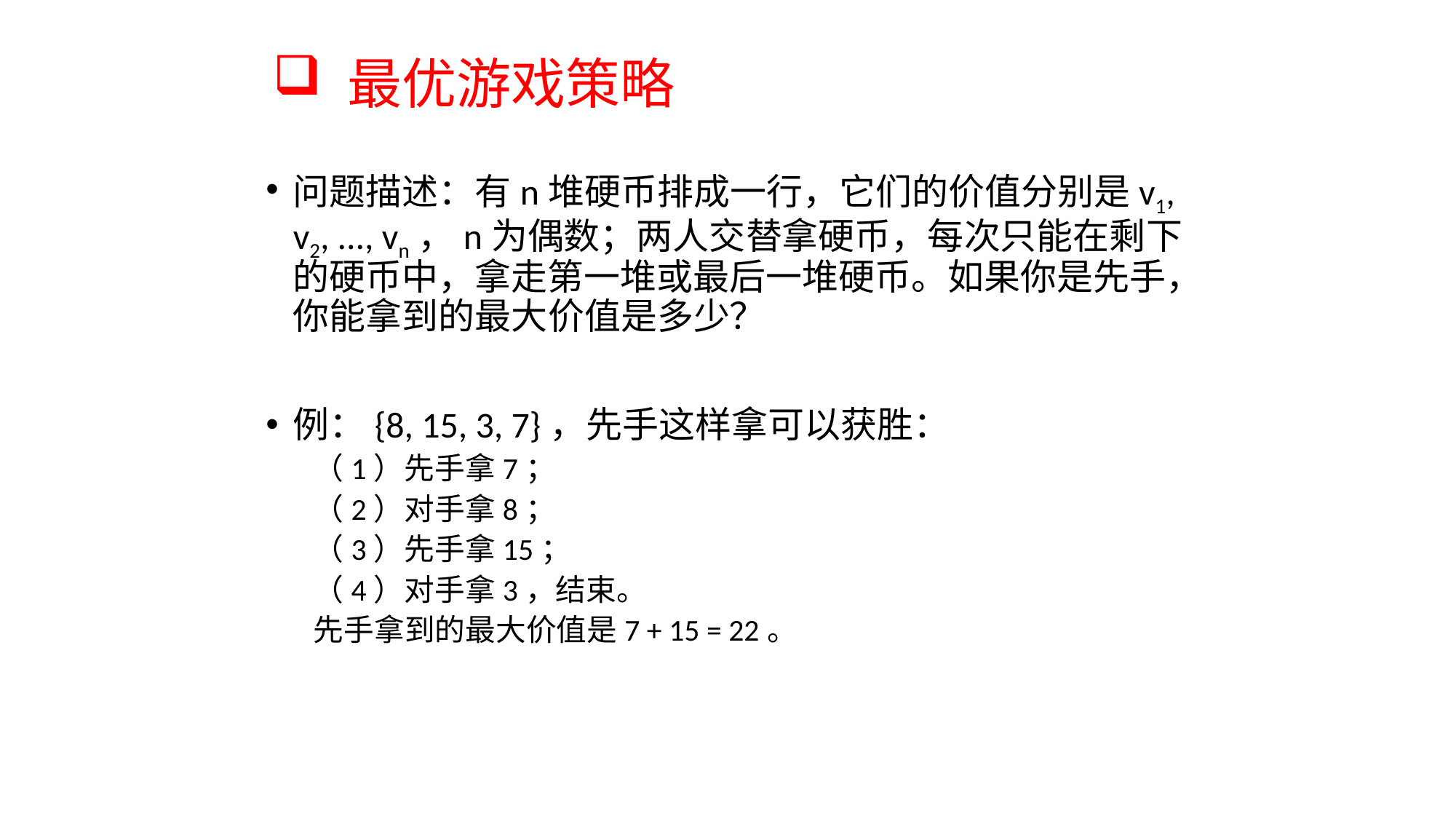

# 最优游戏策略
问题描述：有n堆硬币排成一行，它们的价值分别是v1, v2, ..., vn，n为偶数；两人交替拿硬币，每次只能在剩下的硬币中，拿走第一堆或最后一堆硬币。如果你是先手，你能拿到的最大价值是多少？

例：{8, 15, 3, 7}，先手这样拿可以获胜：
（1）先手拿7；
（2）对手拿8；
（3）先手拿15；
（4）对手拿3，结束。
先手拿到的最大价值是7 + 15 = 22。